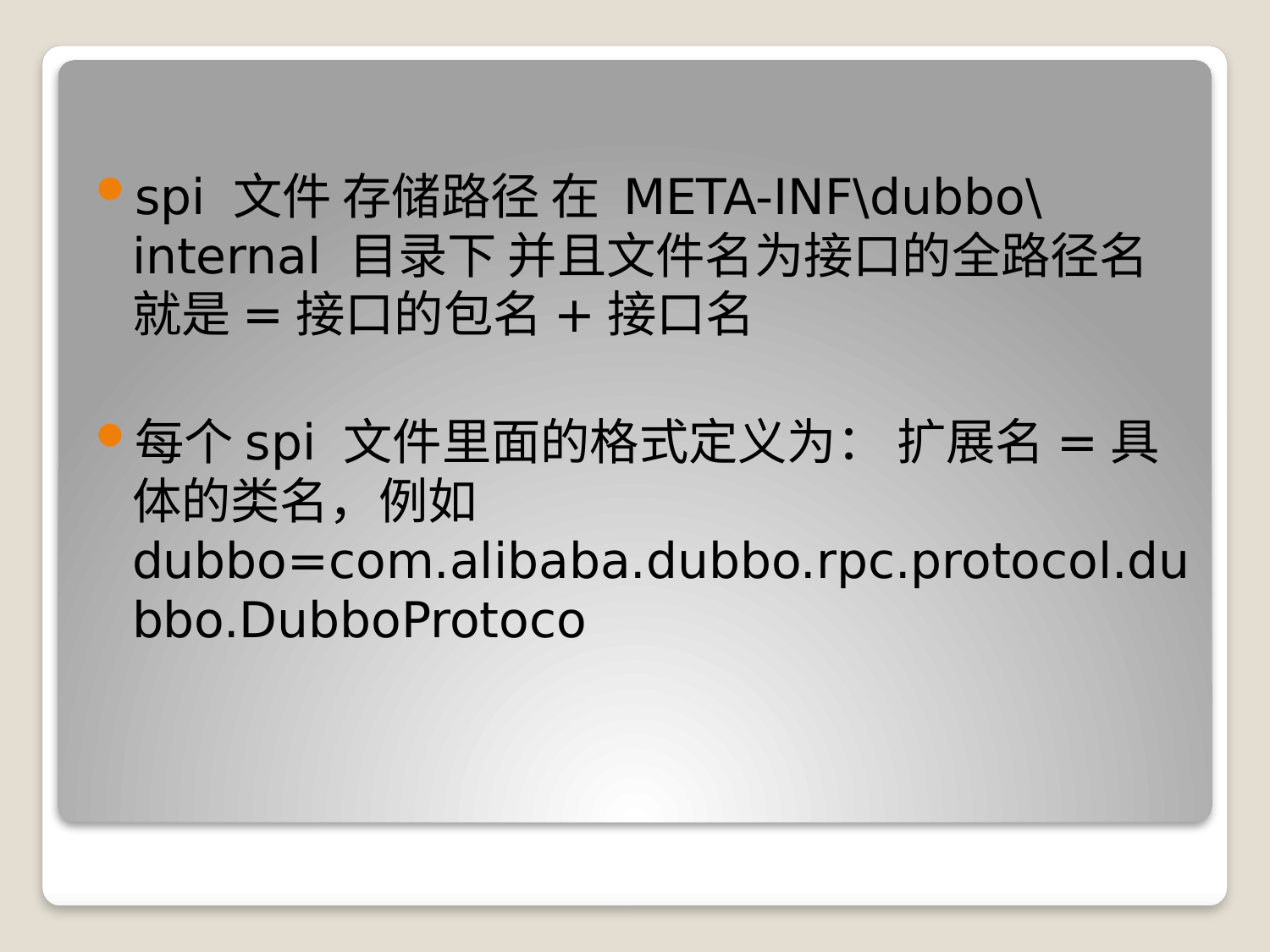

spi 文件 存储路径 在 META-INF\dubbo\internal 目录下 并且文件名为接口的全路径名 就是=接口的包名+接口名

每个spi 文件里面的格式定义为： 扩展名=具体的类名，例如 dubbo=com.alibaba.dubbo.rpc.protocol.dubbo.DubboProtoco